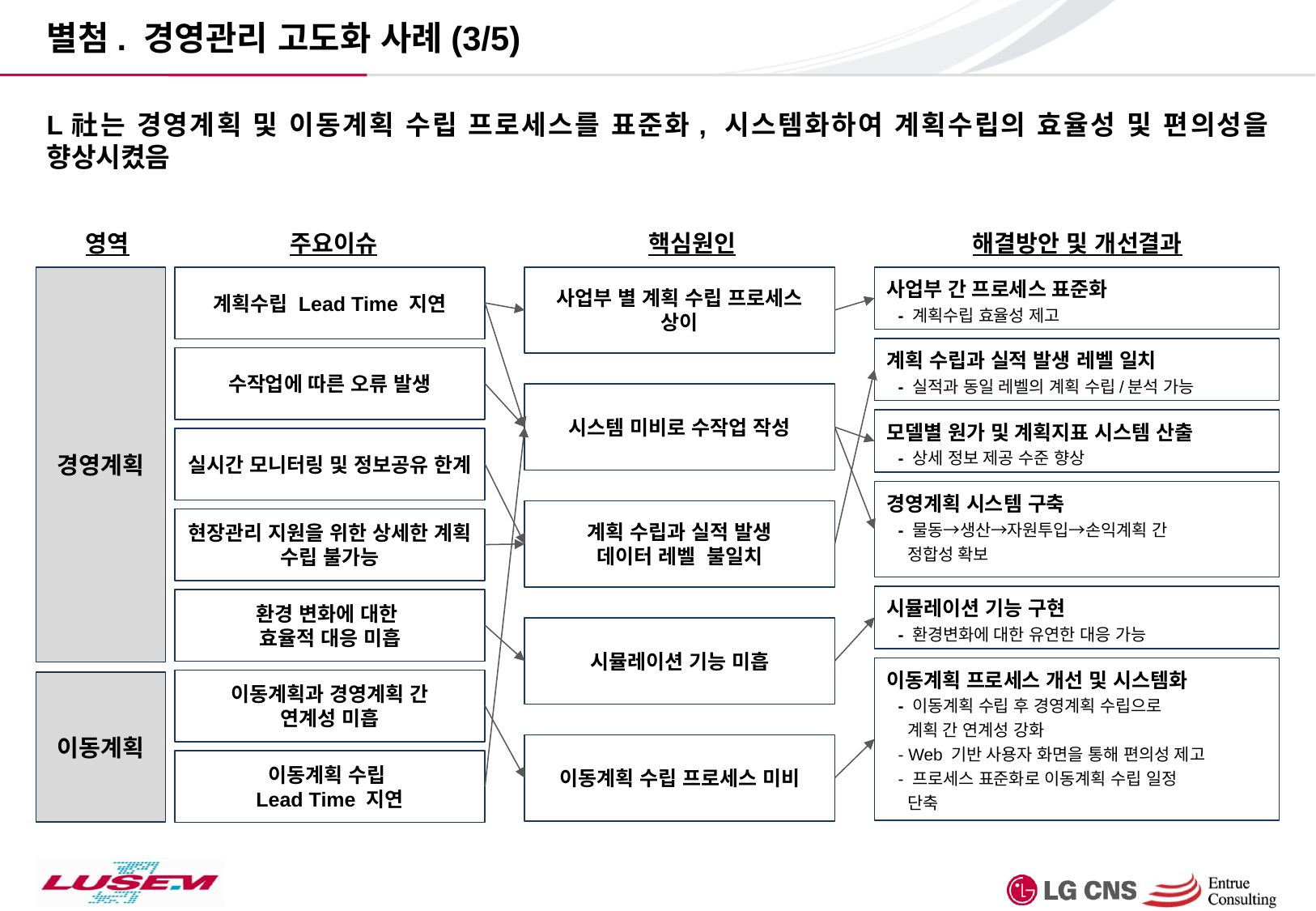

별첨. 경영관리 고도화 사례(3/5)
L社는 경영계획 및 이동계획 수립 프로세스를 표준화, 시스템화하여 계획수립의 효율성 및 편의성을 향상시켰음
영역
주요이슈
핵심원인
해결방안 및 개선결과
경영계획
계획수립 Lead Time 지연
사업부 별 계획 수립 프로세스 상이
사업부 간 프로세스 표준화
- 계획수립 효율성 제고
계획 수립과 실적 발생 레벨 일치
- 실적과 동일 레벨의 계획 수립/분석 가능
수작업에 따른 오류 발생
시스템 미비로 수작업 작성
모델별 원가 및 계획지표 시스템 산출
- 상세 정보 제공 수준 향상
실시간 모니터링 및 정보공유 한계
경영계획 시스템 구축
- 물동→생산→자원투입→손익계획 간
  정합성 확보
계획 수립과 실적 발생
데이터 레벨  불일치
현장관리 지원을 위한 상세한 계획 수립 불가능
시뮬레이션 기능 구현
- 환경변화에 대한 유연한 대응 가능
환경 변화에 대한
효율적 대응 미흡
시뮬레이션 기능 미흡
이동계획 프로세스 개선 및 시스템화
- 이동계획 수립 후 경영계획 수립으로
  계획 간 연계성 강화
- Web 기반 사용자 화면을 통해 편의성 제고
- 프로세스 표준화로 이동계획 수립 일정
  단축
이동계획과 경영계획 간
연계성 미흡
이동계획
이동계획 수립 프로세스 미비
이동계획 수립
Lead Time 지연